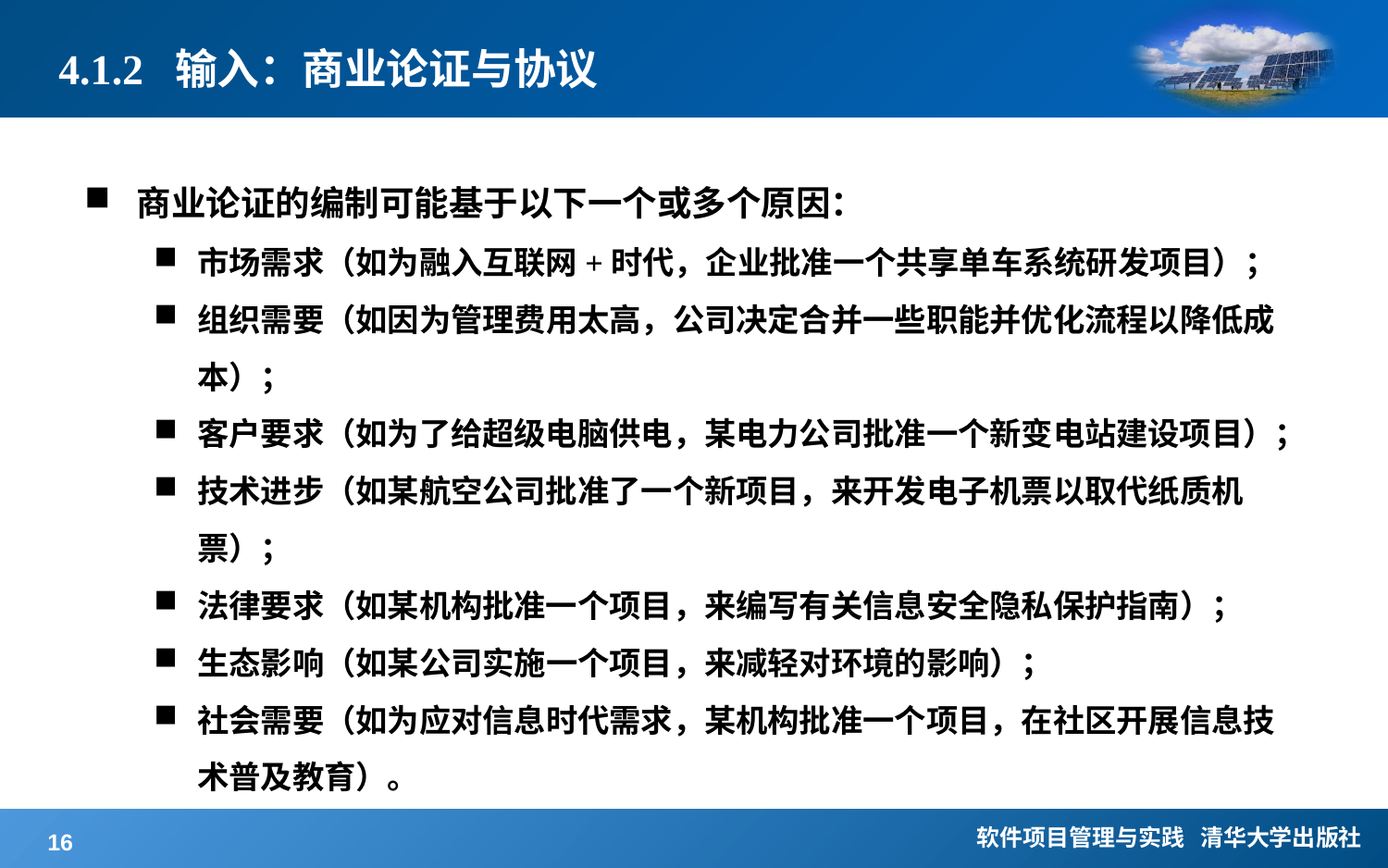

# 4.1.2  输入：商业论证与协议
商业论证的编制可能基于以下一个或多个原因：
市场需求（如为融入互联网+时代，企业批准一个共享单车系统研发项目）；
组织需要（如因为管理费用太高，公司决定合并一些职能并优化流程以降低成本）；
客户要求（如为了给超级电脑供电，某电力公司批准一个新变电站建设项目）；
技术进步（如某航空公司批准了一个新项目，来开发电子机票以取代纸质机票）；
法律要求（如某机构批准一个项目，来编写有关信息安全隐私保护指南）；
生态影响（如某公司实施一个项目，来减轻对环境的影响）；
社会需要（如为应对信息时代需求，某机构批准一个项目，在社区开展信息技术普及教育）。